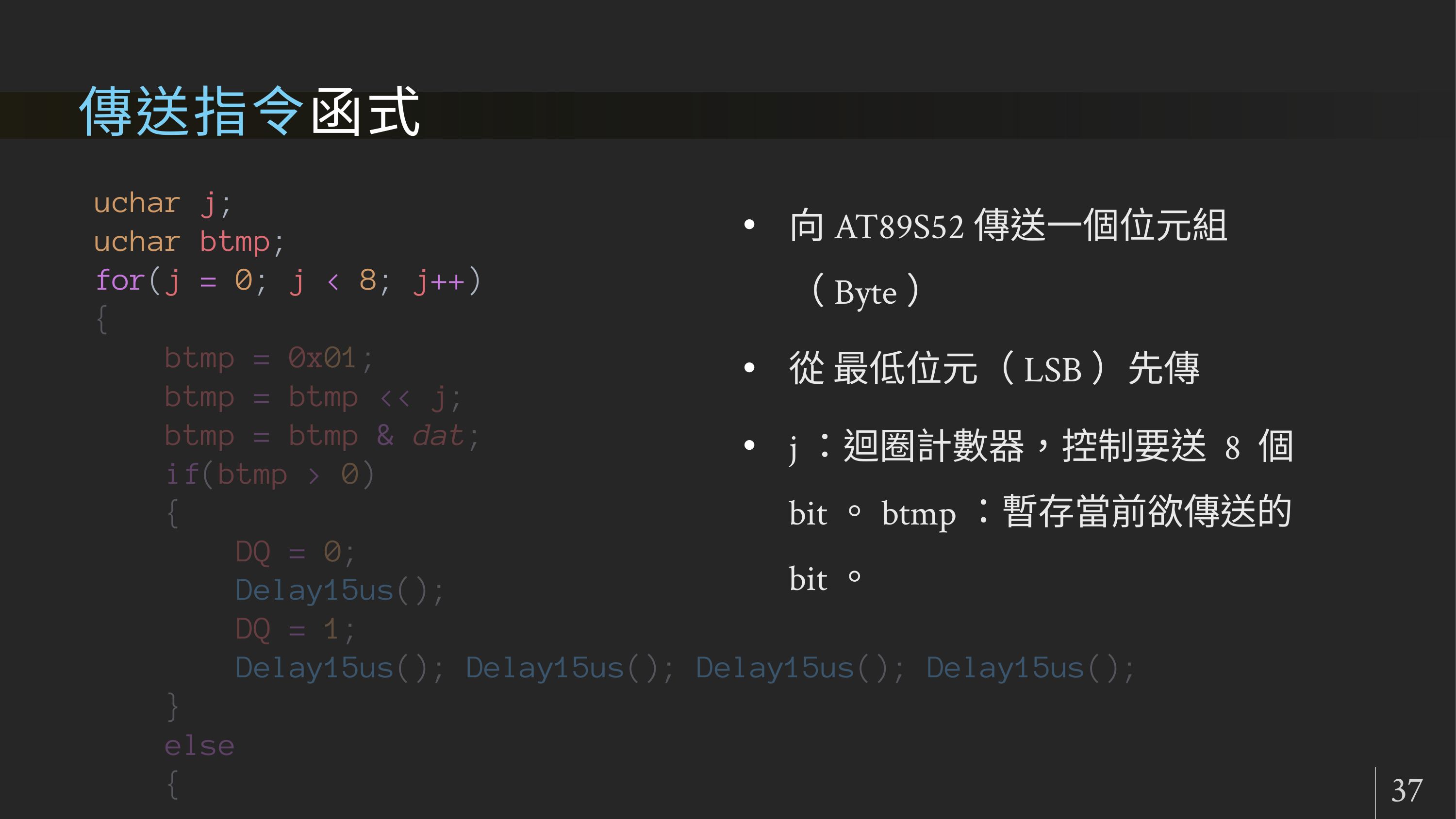

# 傳送指令函式
    uchar j;
    uchar btmp;
    for(j = 0; j < 8; j++)
    {
        btmp = 0x01;
        btmp = btmp << j;
        btmp = btmp & dat;
        if(btmp > 0)
        {
            DQ = 0;
            Delay15us();
            DQ = 1;
            Delay15us(); Delay15us(); Delay15us(); Delay15us();
        }
        else
        {
向AT89S52傳送一個位元組（Byte）
從 最低位元（LSB）先傳
j：迴圈計數器，控制要送 8 個 bit。btmp：暫存當前欲傳送的 bit。

37